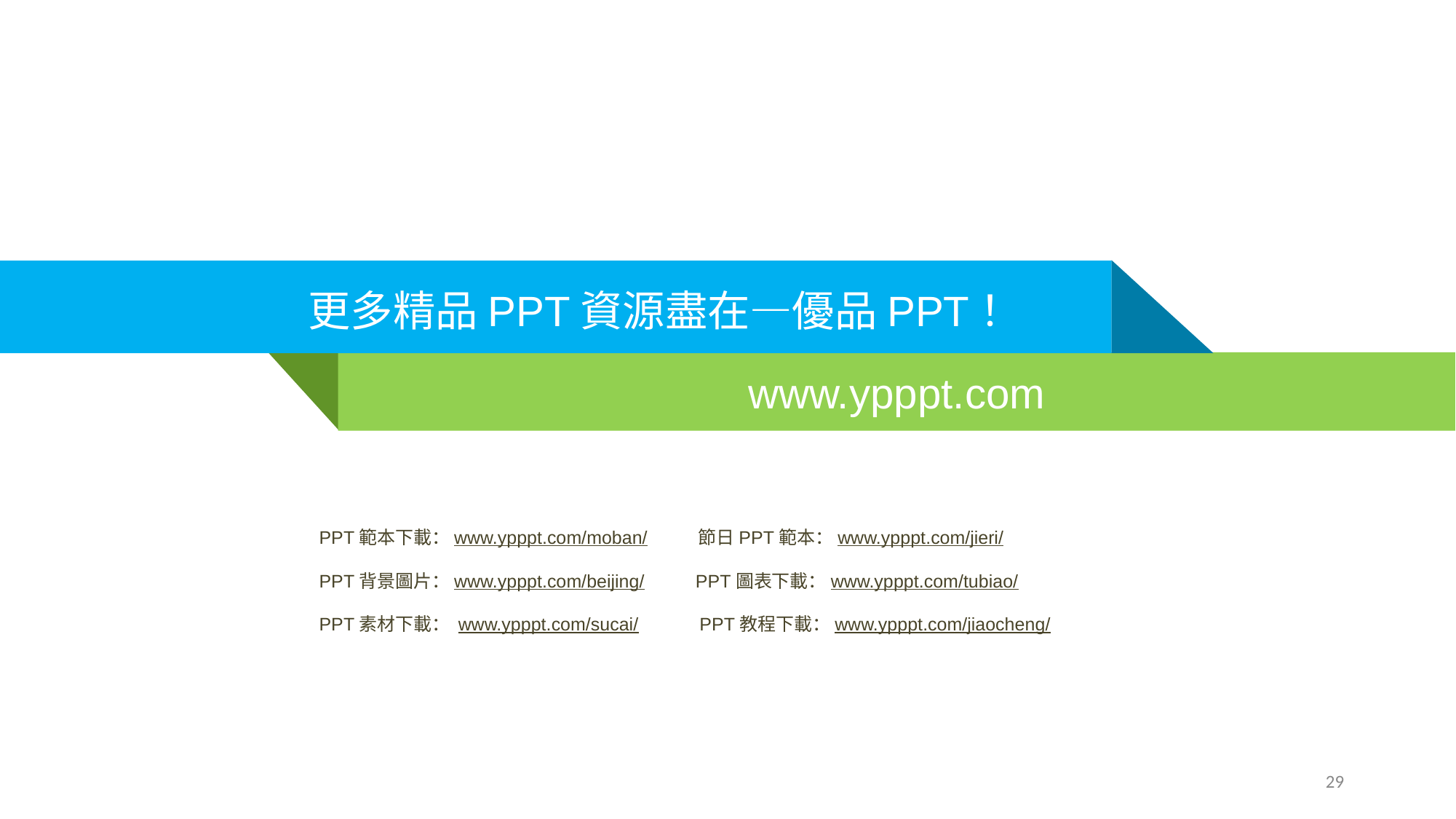

更多精品PPT資源盡在—優品PPT！

www.ypppt.com
PPT範本下載：www.ypppt.com/moban/         節日PPT範本：www.ypppt.com/jieri/
PPT背景圖片：www.ypppt.com/beijing/          PPT圖表下載：www.ypppt.com/tubiao/
PPT素材下載： www.ypppt.com/sucai/            PPT教程下載：www.ypppt.com/jiaocheng/
29